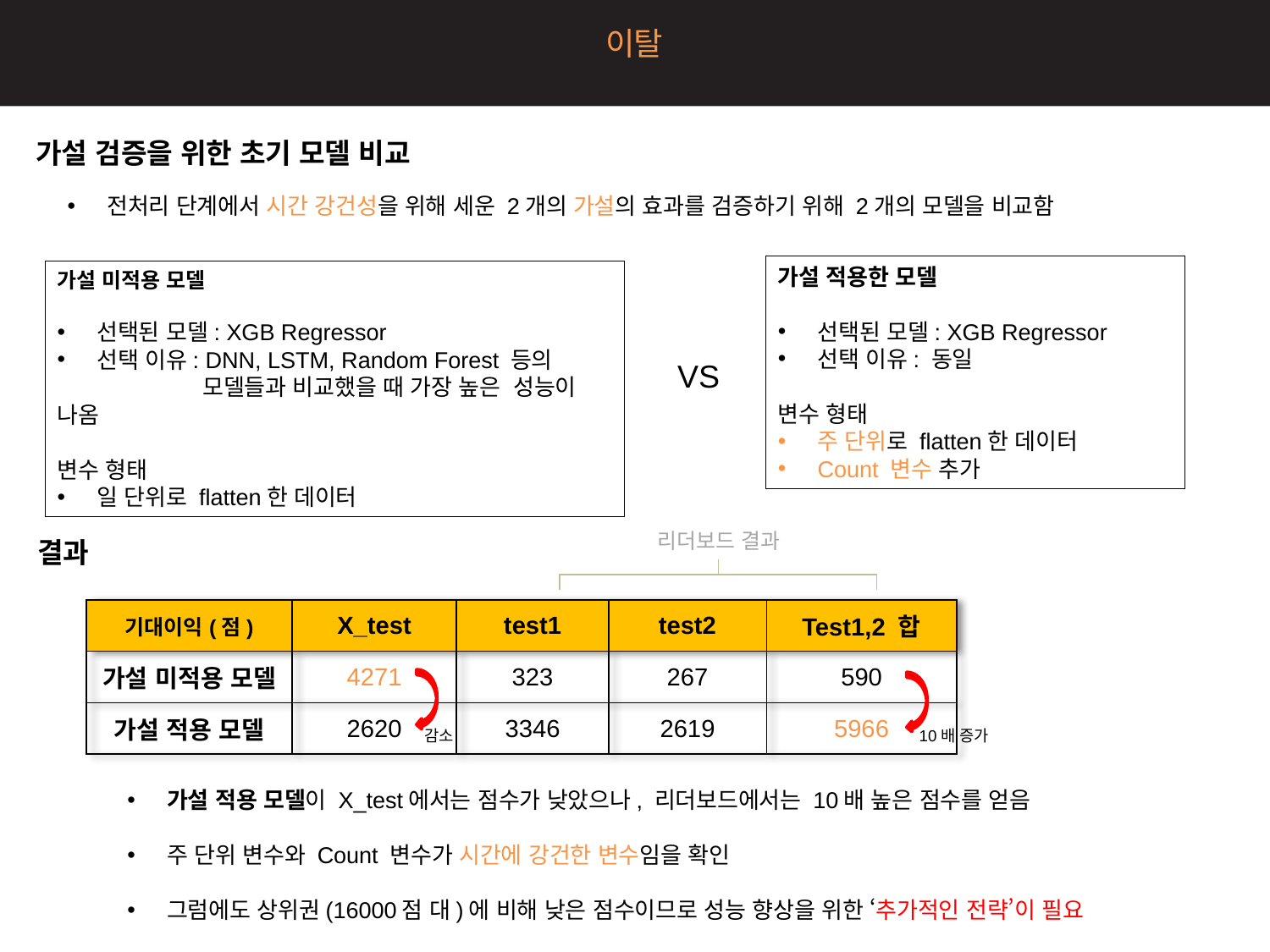

유저 이탈 예측
Lineage
가설 검증을 위한 초기 모델 비교
전처리 단계에서 시간 강건성을 위해 세운 2개의 가설의 효과를 검증하기 위해 2개의 모델을 비교함
가설 적용한 모델

선택된 모델: XGB Regressor
선택 이유: 동일

변수 형태
주 단위로 flatten한 데이터
Count 변수 추가
가설 미적용 모델

선택된 모델: XGB Regressor
선택 이유: DNN, LSTM, Random Forest 등의
	  모델들과 비교했을 때 가장 높은  성능이 나옴

변수 형태
일 단위로 flatten한 데이터
VS

리더보드 결과
결과
| 기대이익(점) | X\_test | test1 | test2 | Test1,2 합 |
| --- | --- | --- | --- | --- |
| 가설 미적용 모델 | 4271 | 323 | 267 | 590 |
| 가설 적용 모델 | 2620 | 3346 | 2619 | 5966 |

감소
10배 증가
가설 적용 모델이 X_test에서는 점수가 낮았으나, 리더보드에서는 10배 높은 점수를 얻음

주 단위 변수와 Count 변수가 시간에 강건한 변수임을 확인

그럼에도 상위권(16000점 대)에 비해 낮은 점수이므로 성능 향상을 위한 ‘추가적인 전략’이 필요